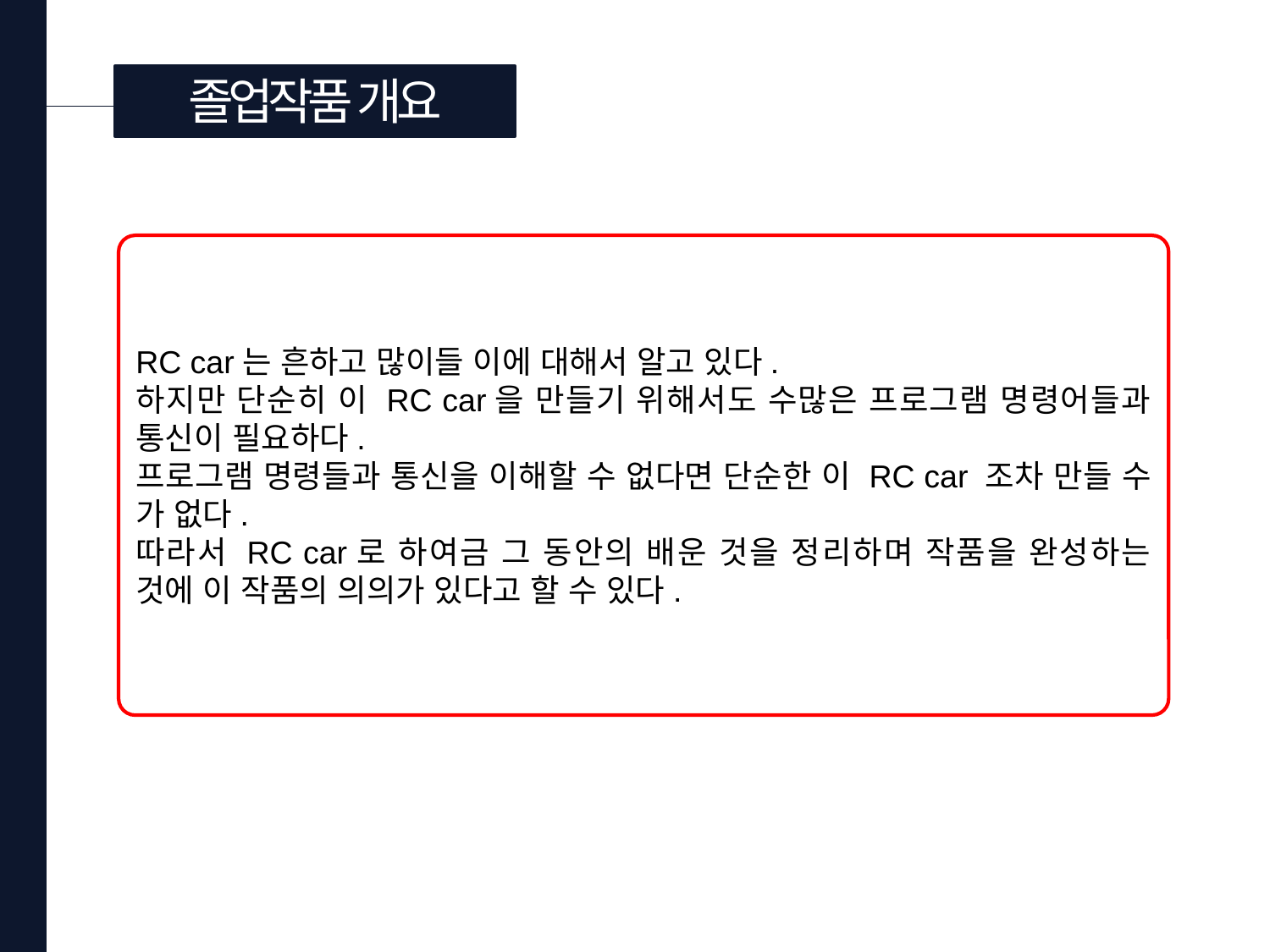

졸업작품 개요

RC car는 흔하고 많이들 이에 대해서 알고 있다.
하지만 단순히 이 RC car을 만들기 위해서도 수많은 프로그램 명령어들과 통신이 필요하다.
프로그램 명령들과 통신을 이해할 수 없다면 단순한 이 RC car 조차 만들 수 가 없다.
따라서 RC car로 하여금 그 동안의 배운 것을 정리하며 작품을 완성하는 것에 이 작품의 의의가 있다고 할 수 있다.